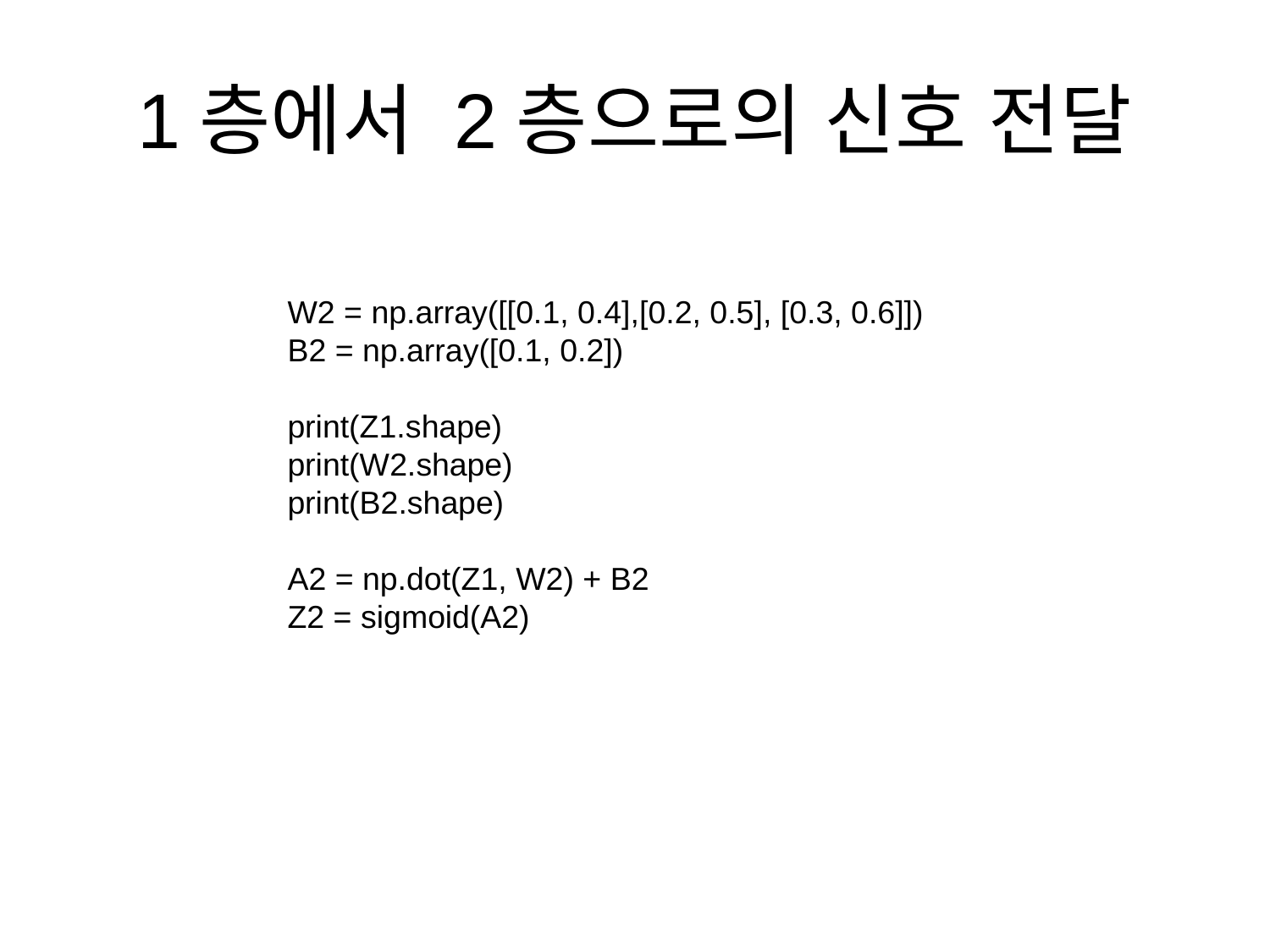

# 1층에서 2층으로의 신호 전달
W2 = np.array([[0.1, 0.4],[0.2, 0.5], [0.3, 0.6]])
B2 = np.array([0.1, 0.2])

print(Z1.shape)
print(W2.shape)
print(B2.shape)

A2 = np.dot(Z1, W2) + B2
Z2 = sigmoid(A2)